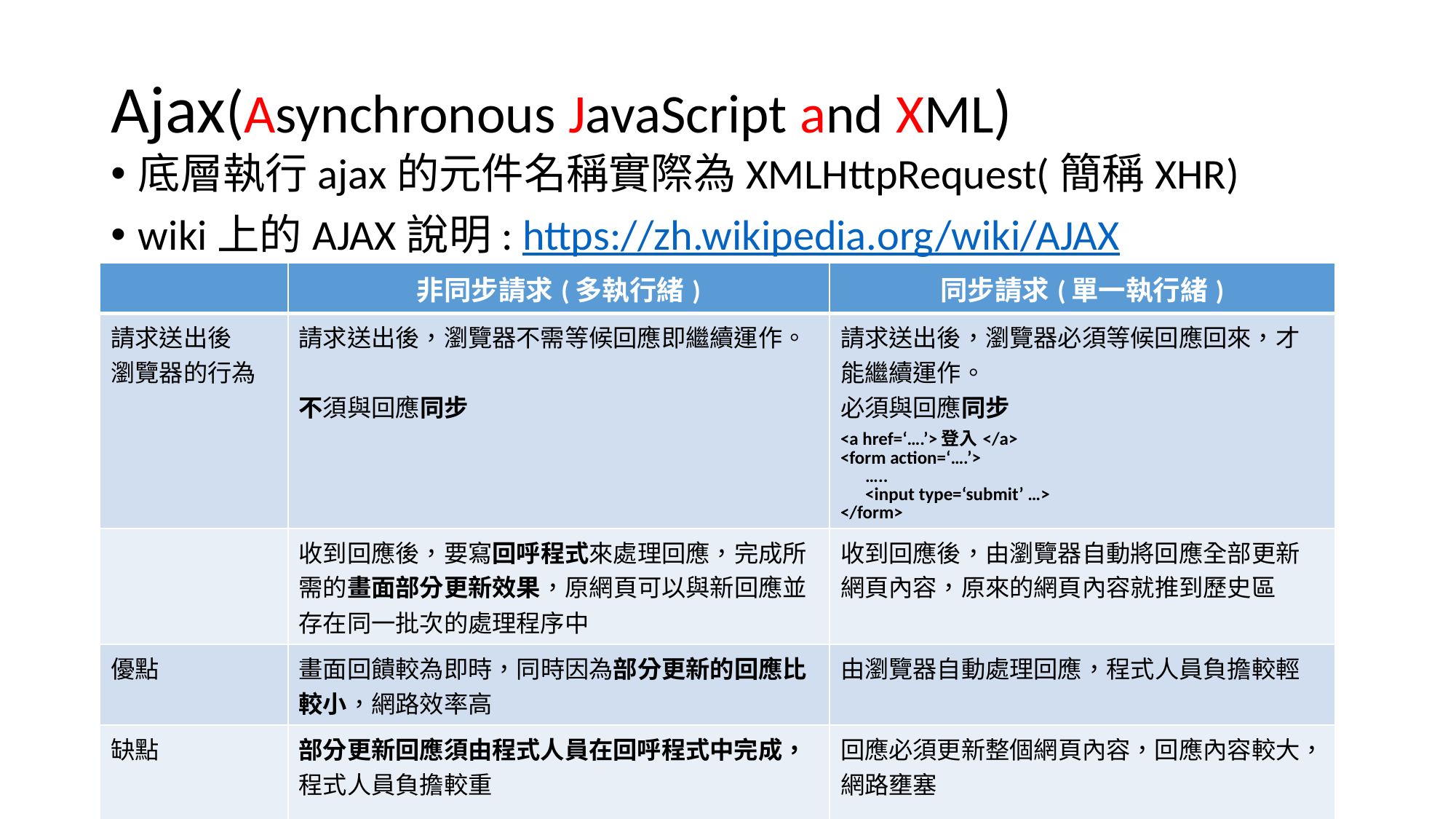

# Ajax(Asynchronous JavaScript and XML)
底層執行ajax的元件名稱實際為XMLHttpRequest(簡稱XHR)
wiki上的AJAX說明: https://zh.wikipedia.org/wiki/AJAX

|  | 非同步請求(多執行緒) | 同步請求(單一執行緒) |
| --- | --- | --- |
| 請求送出後 瀏覽器的行為 | 請求送出後，瀏覽器不需等候回應即繼續運作。 不須與回應同步 | 請求送出後，瀏覽器必須等候回應回來，才能繼續運作。 必須與回應同步 <a href=‘….’>登入</a> <form action=‘….’> ….. <input type=‘submit’ …> </form> |
|  | 收到回應後，要寫回呼程式來處理回應，完成所需的畫面部分更新效果，原網頁可以與新回應並存在同一批次的處理程序中 | 收到回應後，由瀏覽器自動將回應全部更新網頁內容，原來的網頁內容就推到歷史區 |
| 優點 | 畫面回饋較為即時，同時因為部分更新的回應比較小，網路效率高 | 由瀏覽器自動處理回應，程式人員負擔較輕 |
| 缺點 | 部分更新回應須由程式人員在回呼程式中完成，程式人員負擔較重 | 回應必須更新整個網頁內容，回應內容較大，網路壅塞 |